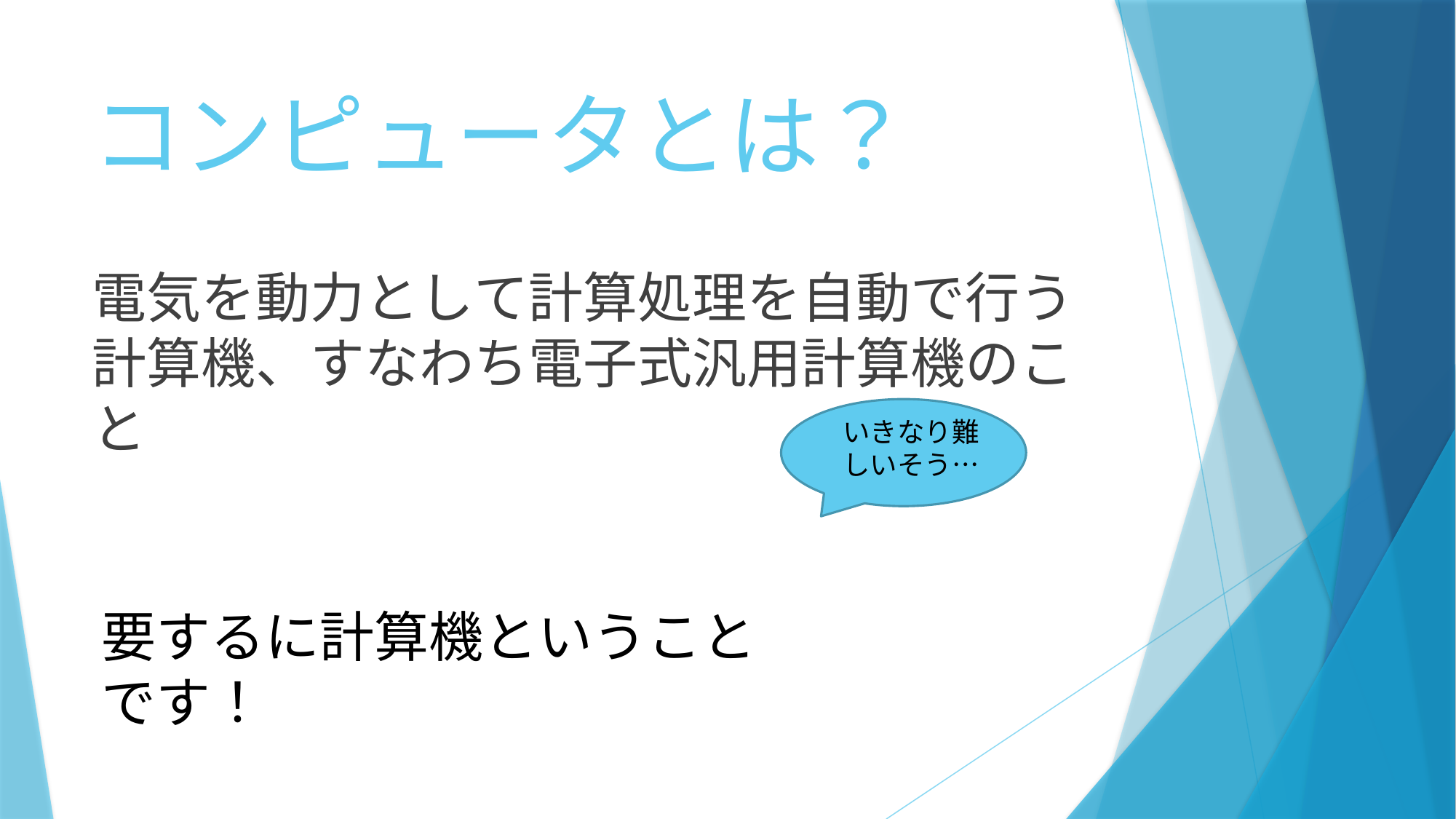

# コンピュータとは？
電気を動力として計算処理を自動で行う計算機、すなわち電子式汎用計算機のこと

いきなり難しいそう…
要するに計算機ということです！